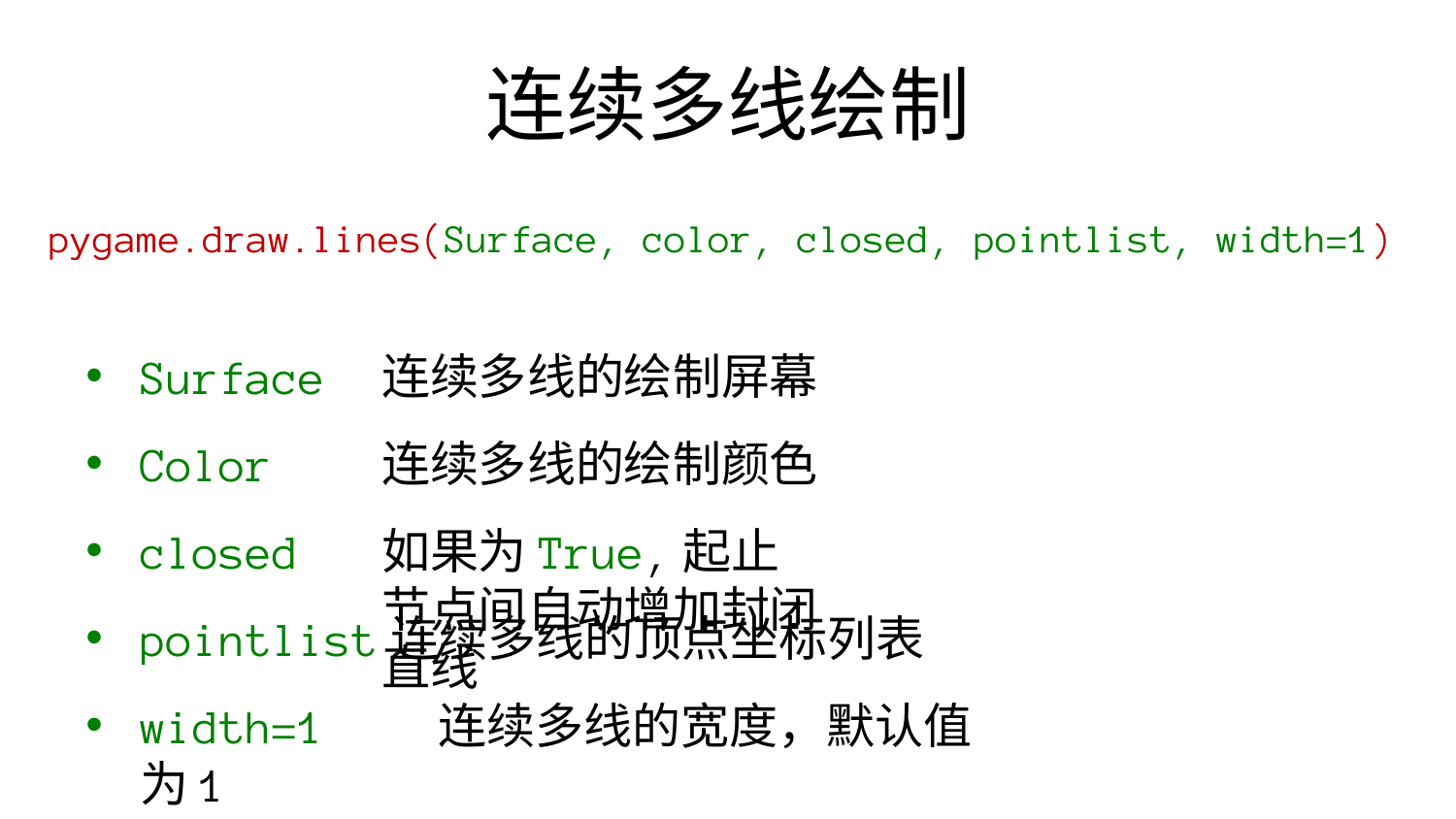

# 连续多线绘制
pygame.draw.lines(Surface, color, closed, pointlist, width=1)
Surface
Color
closed
pointlist连续多线的顶点坐标列表
width=1	连续多线的宽度，默认值为1
连续多线的绘制屏幕 连续多线的绘制颜色
如果为True,起止节点间自动增加封闭直线